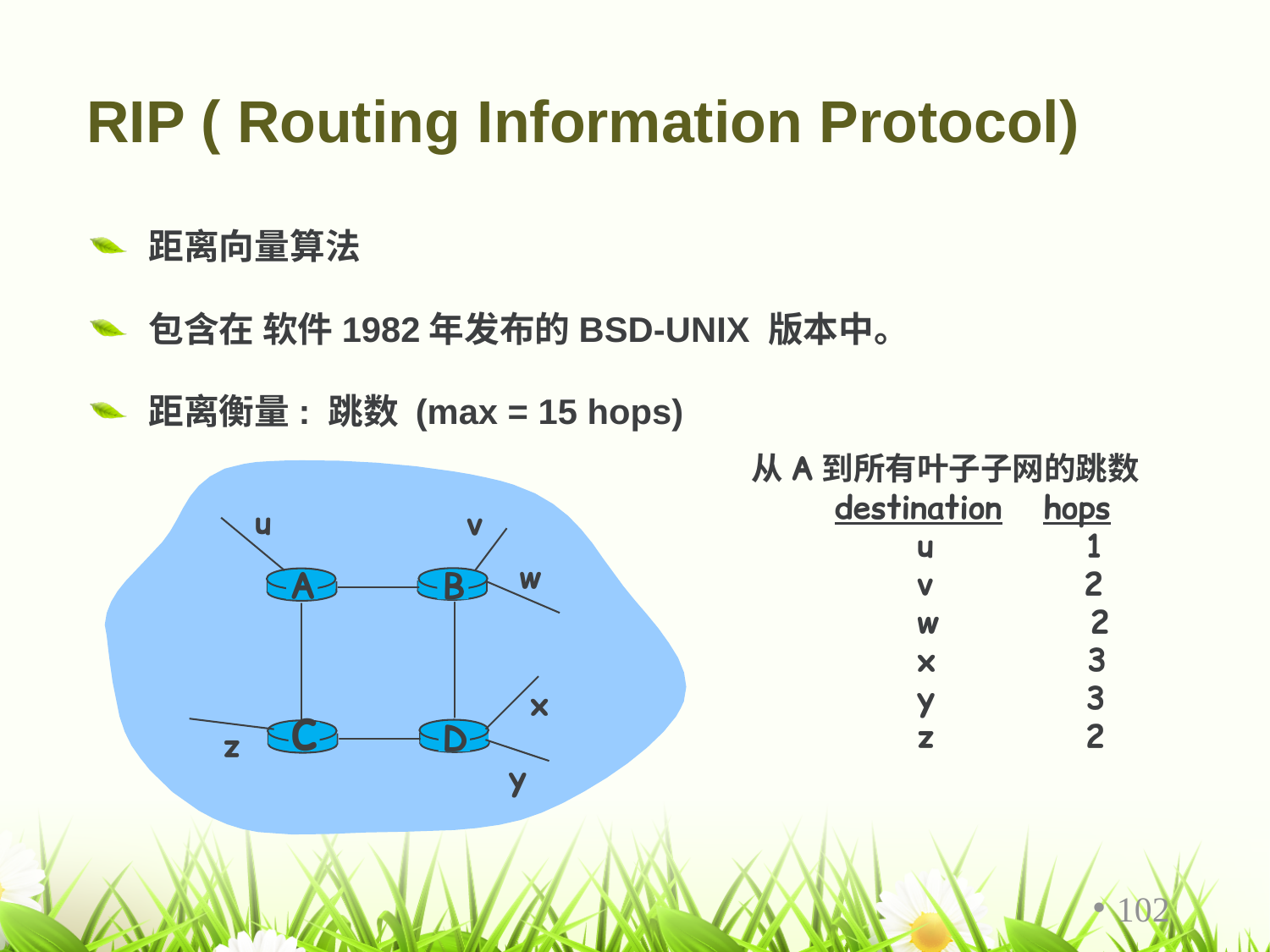

# RIP ( Routing Information Protocol)
距离向量算法
包含在 软件1982年发布的BSD-UNIX 版本中。
距离衡量: 跳数 (max = 15 hops)

从A到所有叶子子网的跳数

u
v

w
A

B

x
C

D

z

y
destination   hops
      u           1
      v           2
      w           2
      x           3
      y           3
      z           2

102